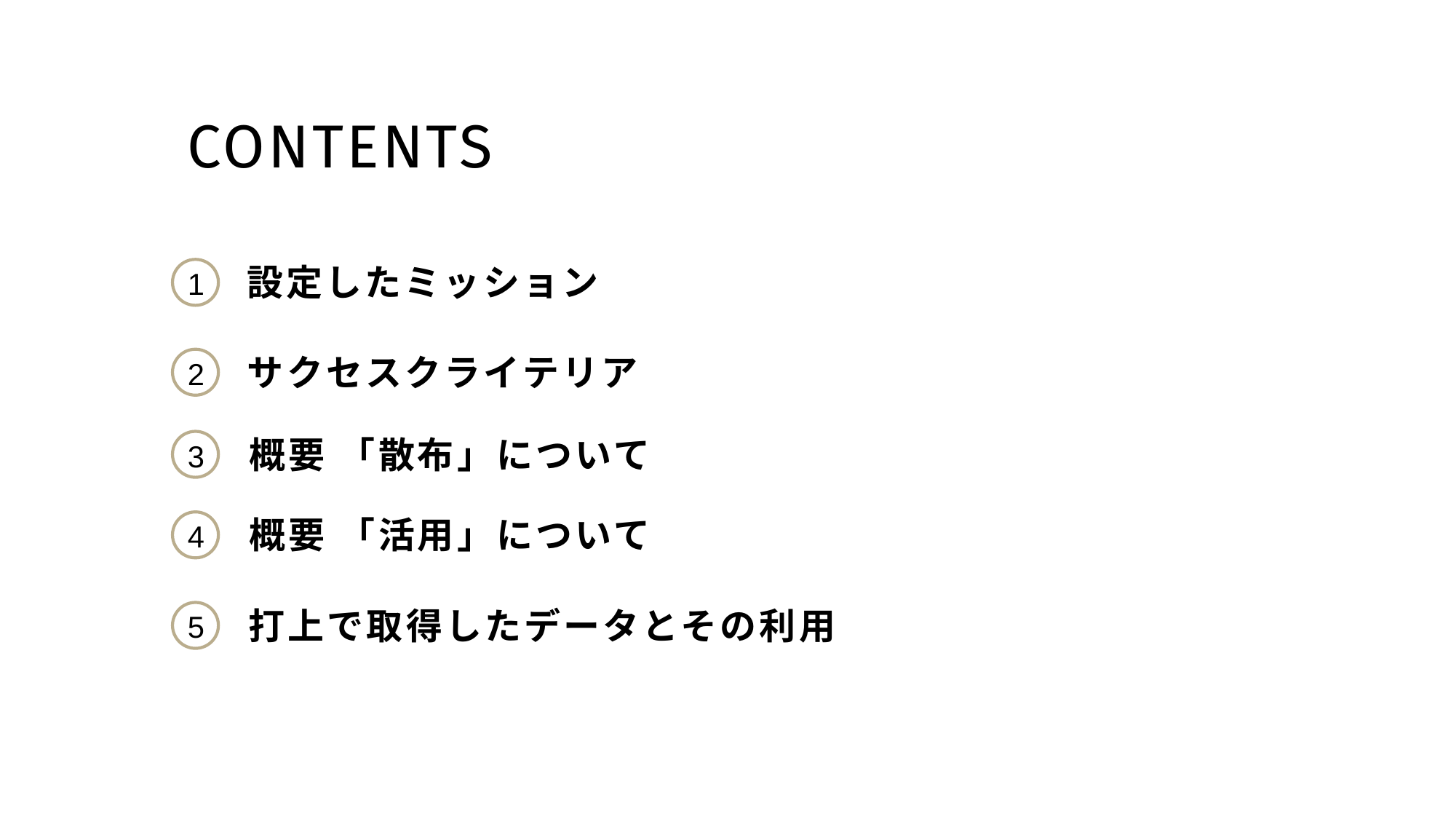

CONTENTS
設定したミッション
1

サクセスクライテリア
2

概要 「散布」について
3

概要 「活用」について
4

打上で取得したデータとその利用
5